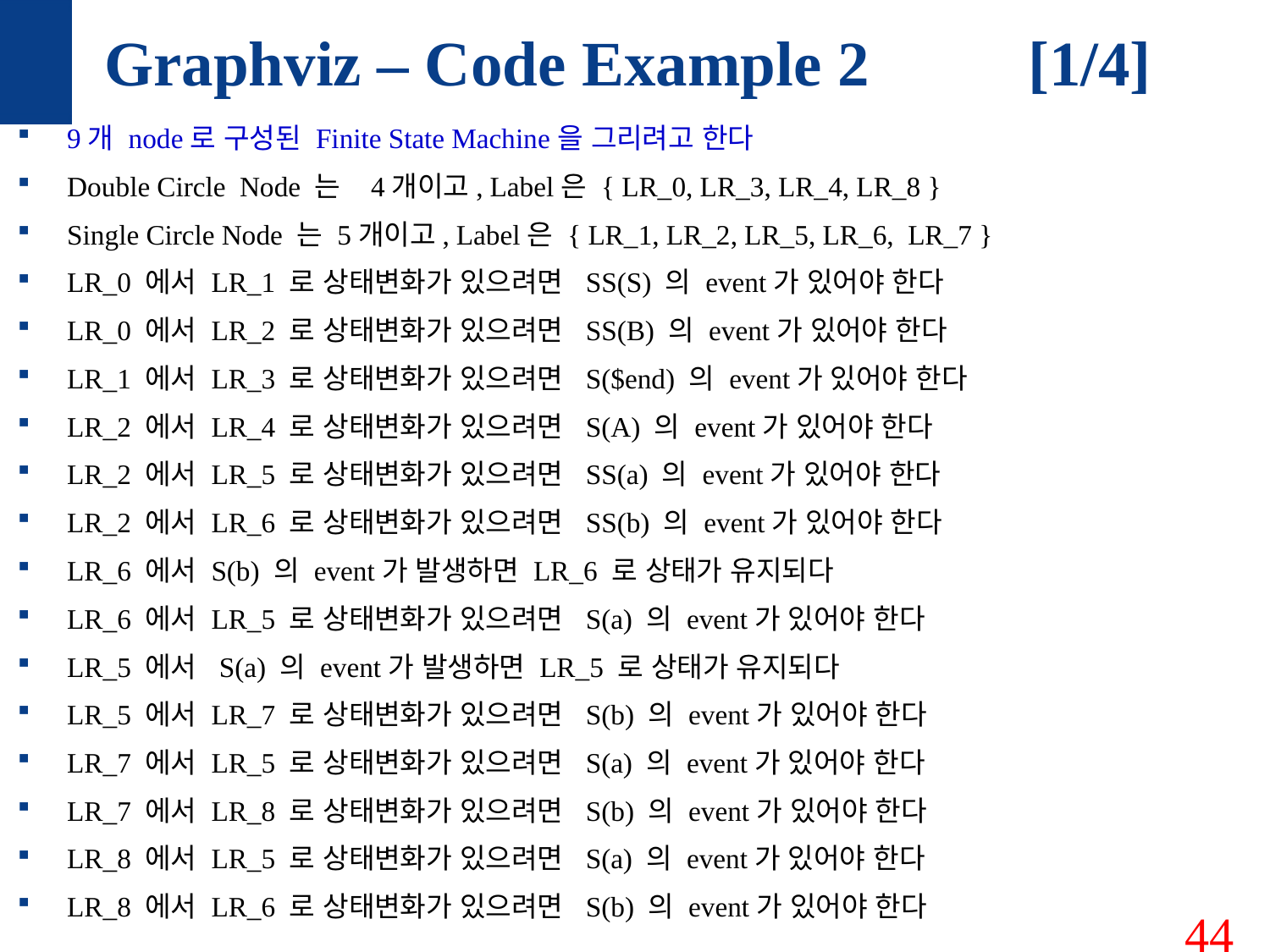

# Graphviz – Code Example 2          [1/4]
9개 node로 구성된 Finite State Machine을 그리려고 한다
Double Circle  Node 는   4개이고, Label은 { LR_0, LR_3, LR_4, LR_8 }
Single Circle Node 는 5개이고, Label은 { LR_1, LR_2, LR_5, LR_6,  LR_7 }
LR_0 에서 LR_1 로 상태변화가 있으려면  SS(S) 의 event가 있어야 한다
LR_0 에서 LR_2 로 상태변화가 있으려면  SS(B) 의 event가 있어야 한다
LR_1 에서 LR_3 로 상태변화가 있으려면  S($end) 의 event가 있어야 한다
LR_2 에서 LR_4 로 상태변화가 있으려면  S(A) 의 event가 있어야 한다
LR_2 에서 LR_5 로 상태변화가 있으려면  SS(a) 의 event가 있어야 한다
LR_2 에서 LR_6 로 상태변화가 있으려면  SS(b) 의 event가 있어야 한다
LR_6 에서 S(b) 의 event가 발생하면 LR_6 로 상태가 유지되다
LR_6 에서 LR_5 로 상태변화가 있으려면  S(a) 의 event가 있어야 한다
LR_5 에서  S(a) 의 event가 발생하면 LR_5 로 상태가 유지되다
LR_5 에서 LR_7 로 상태변화가 있으려면  S(b) 의 event가 있어야 한다
LR_7 에서 LR_5 로 상태변화가 있으려면  S(a) 의 event가 있어야 한다
LR_7 에서 LR_8 로 상태변화가 있으려면  S(b) 의 event가 있어야 한다
LR_8 에서 LR_5 로 상태변화가 있으려면  S(a) 의 event가 있어야 한다
LR_8 에서 LR_6 로 상태변화가 있으려면  S(b) 의 event가 있어야 한다